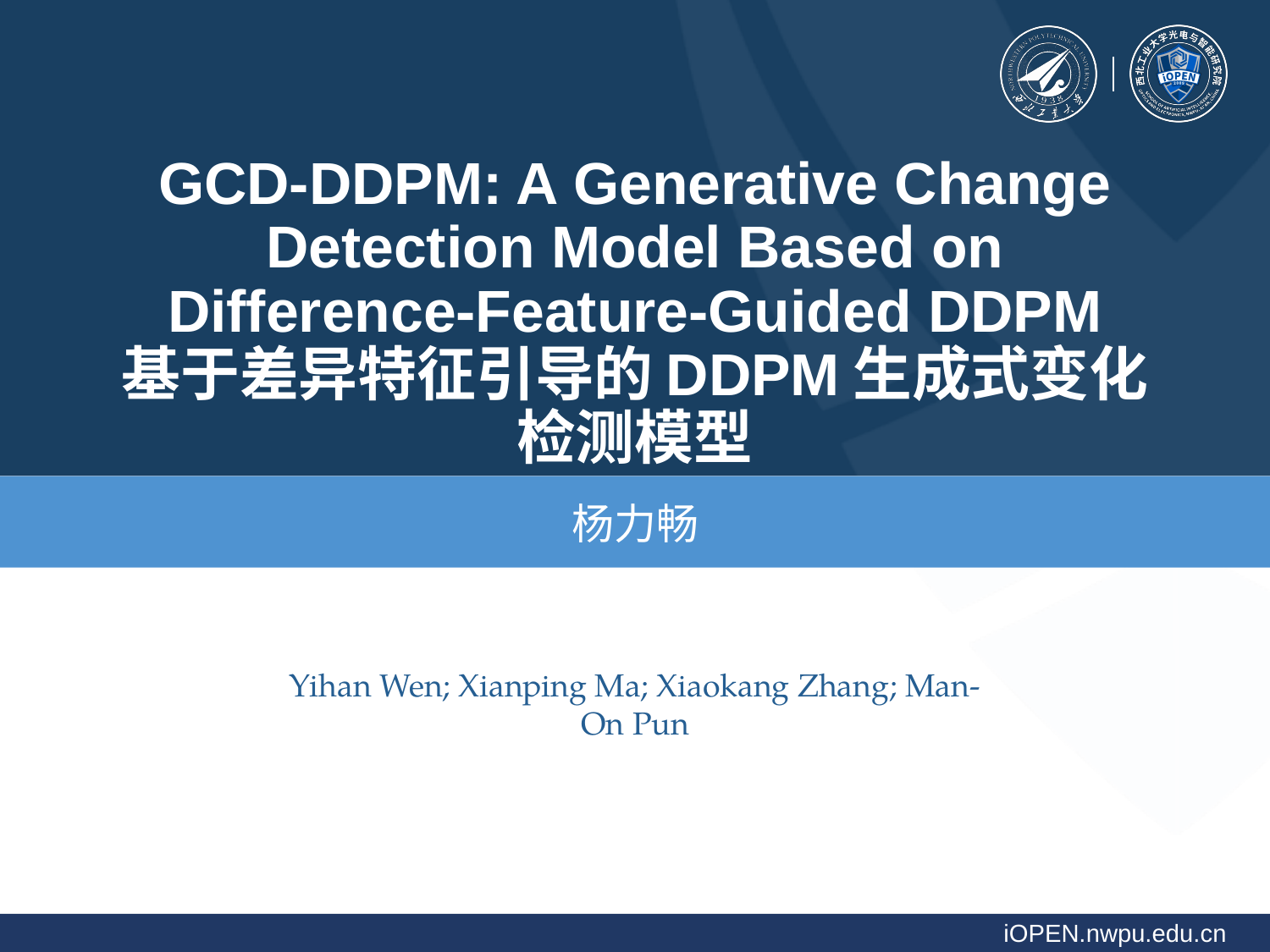

# GCD-DDPM: A Generative Change Detection Model Based on Difference-Feature-Guided DDPM 基于差异特征引导的DDPM生成式变化检测模型
杨力畅
Yihan Wen; Xianping Ma; Xiaokang Zhang; Man-On Pun